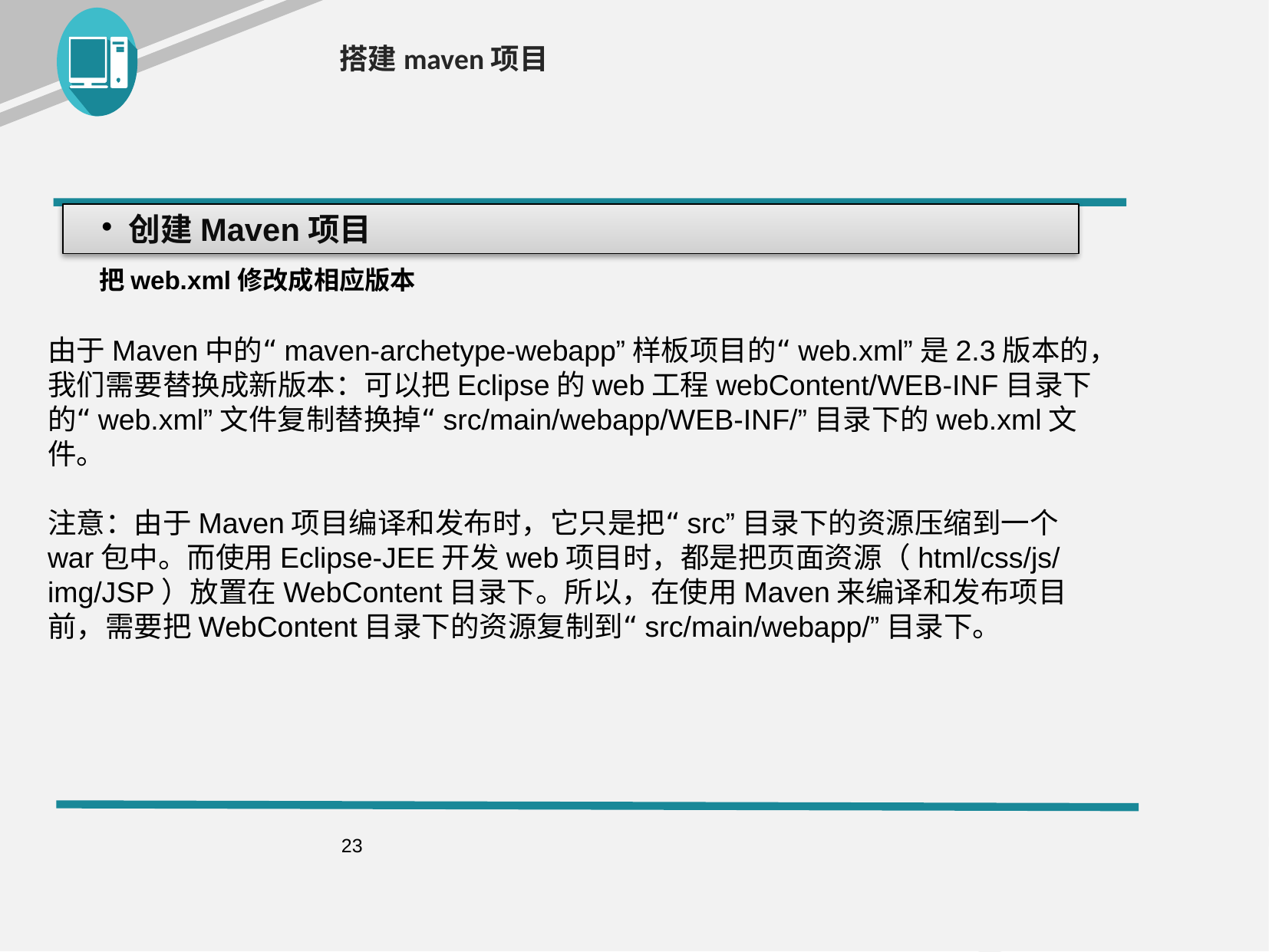

搭建maven项目

创建Maven项目
把web.xml修改成相应版本

由于Maven中的“maven-archetype-webapp”样板项目的“web.xml”是2.3版本的，我们需要替换成新版本：可以把Eclipse的web工程webContent/WEB-INF目录下的“web.xml”文件复制替换掉“src/main/webapp/WEB-INF/”目录下的web.xml文件。

注意：由于Maven项目编译和发布时，它只是把“src”目录下的资源压缩到一个war包中。而使用Eclipse-JEE开发web项目时，都是把页面资源（html/css/js/img/JSP）放置在WebContent目录下。所以，在使用Maven来编译和发布项目前，需要把WebContent目录下的资源复制到“src/main/webapp/”目录下。

23